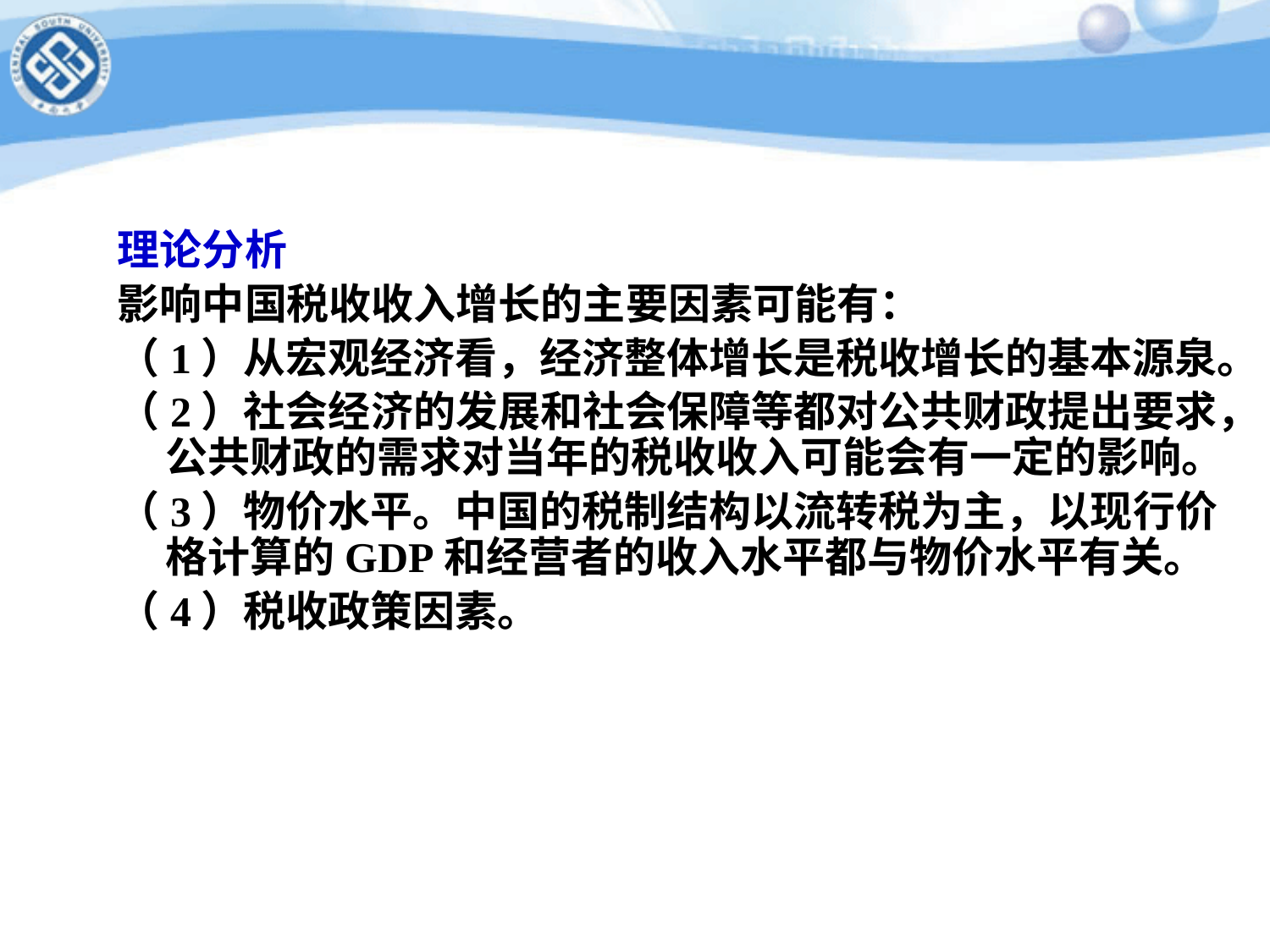

理论分析
影响中国税收收入增长的主要因素可能有：
（1）从宏观经济看，经济整体增长是税收增长的基本源泉。
（2）社会经济的发展和社会保障等都对公共财政提出要求，公共财政的需求对当年的税收收入可能会有一定的影响。
（3）物价水平。中国的税制结构以流转税为主，以现行价格计算的GDP和经营者的收入水平都与物价水平有关。
（4）税收政策因素。